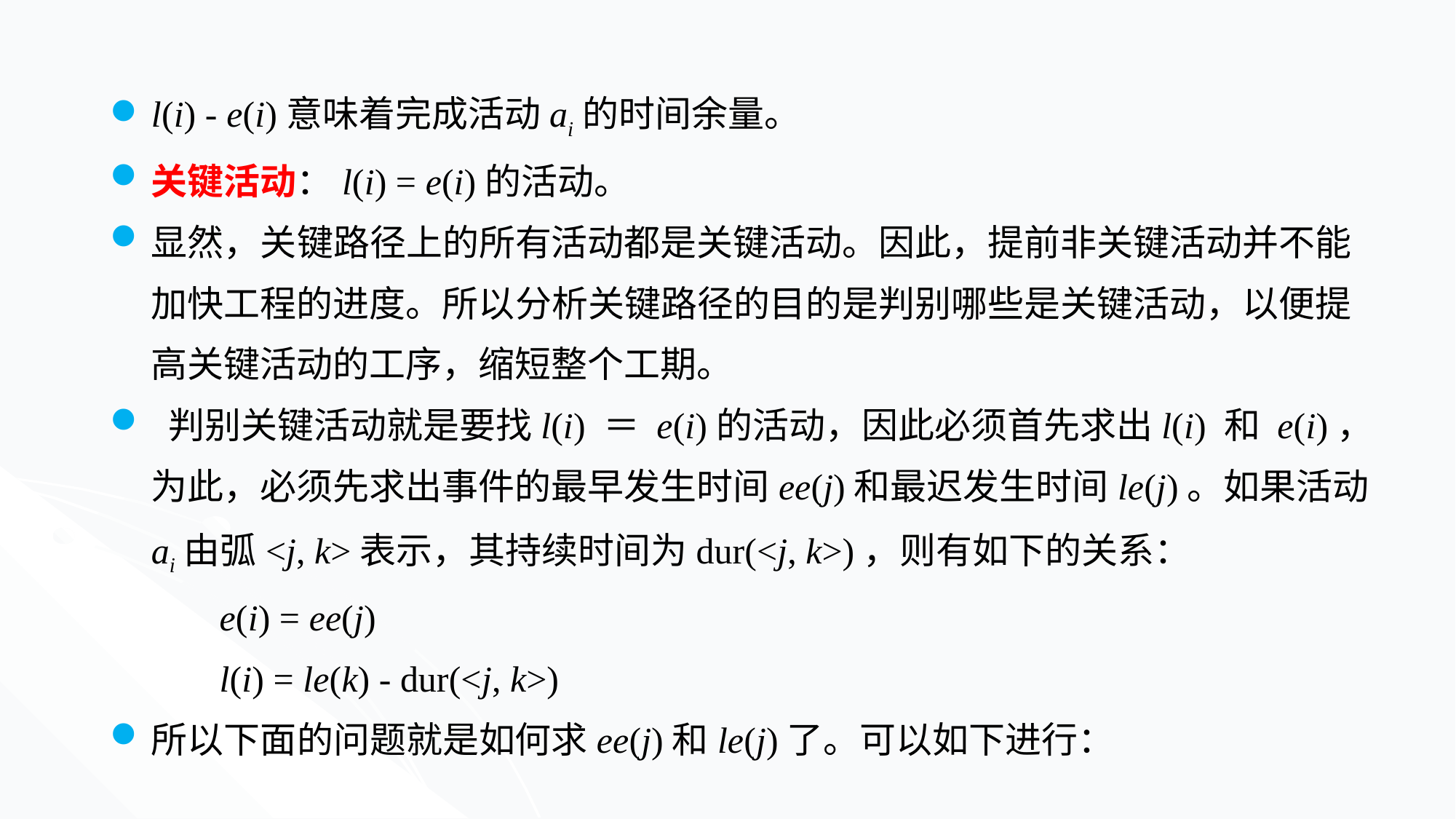

l(i) - e(i)意味着完成活动ai的时间余量。
关键活动：l(i) = e(i)的活动。
显然，关键路径上的所有活动都是关键活动。因此，提前非关键活动并不能加快工程的进度。所以分析关键路径的目的是判别哪些是关键活动，以便提高关键活动的工序，缩短整个工期。
 判别关键活动就是要找l(i) ＝ e(i)的活动，因此必须首先求出l(i) 和 e(i)，为此，必须先求出事件的最早发生时间ee(j)和最迟发生时间le(j)。如果活动ai由弧<j, k>表示，其持续时间为dur(<j, k>)，则有如下的关系：
e(i) = ee(j)
l(i) = le(k) - dur(<j, k>)
所以下面的问题就是如何求ee(j)和le(j)了。可以如下进行：